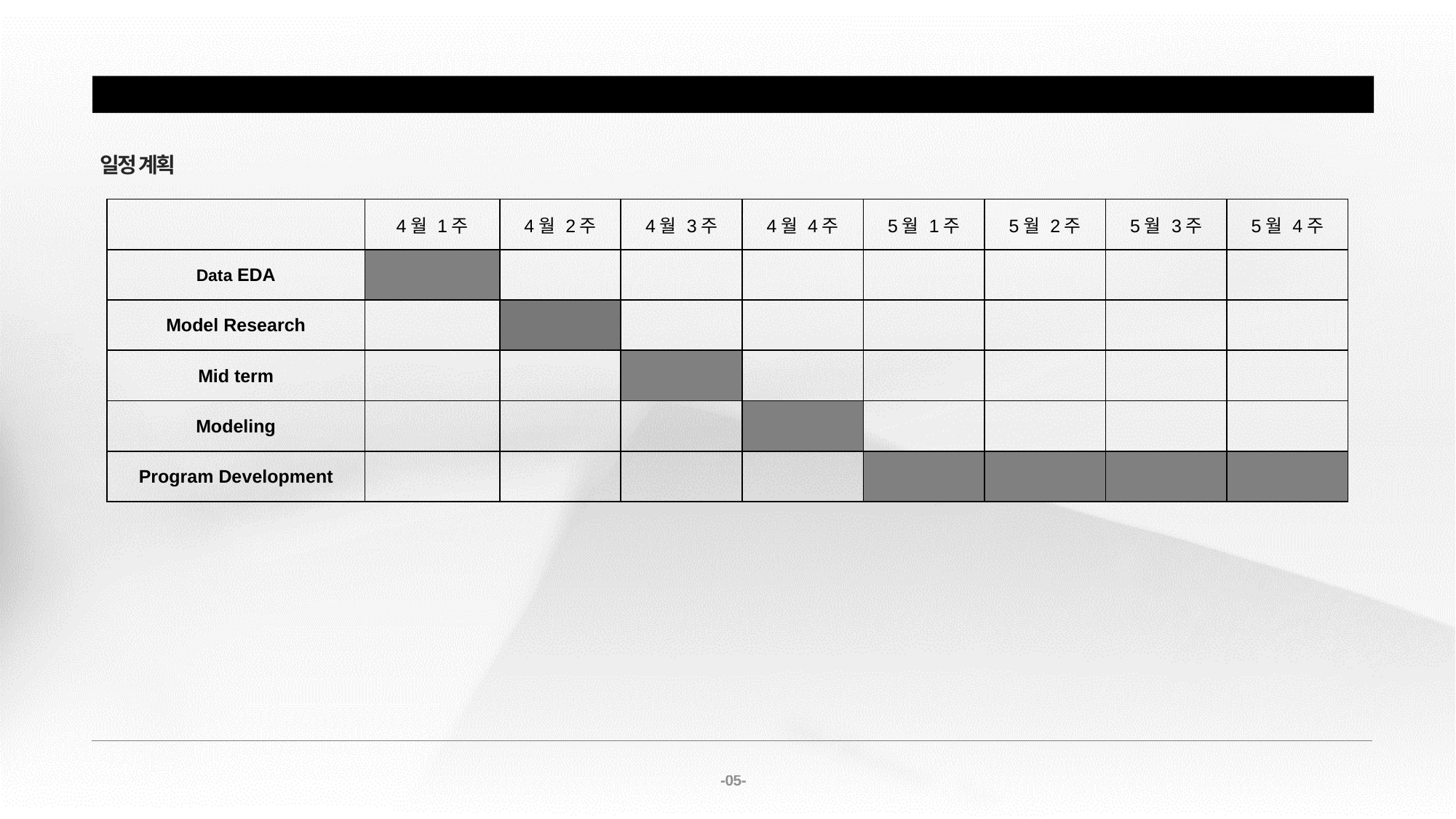

Introduction
일정 계획
|  | 4월 1주 | 4월 2주 | 4월 3주 | 4월 4주 | 5월 1주 | 5월 2주 | 5월 3주 | 5월 4주 |
| --- | --- | --- | --- | --- | --- | --- | --- | --- |
| Data EDA |  |  |  |  |  |  |  |  |
| Model Research |  |  |  |  |  |  |  |  |
| Mid term |  |  |  |  |  |  |  |  |
| Modeling |  |  |  |  |  |  |  |  |
| Program Development |  |  |  |  |  |  |  |  |
-05-